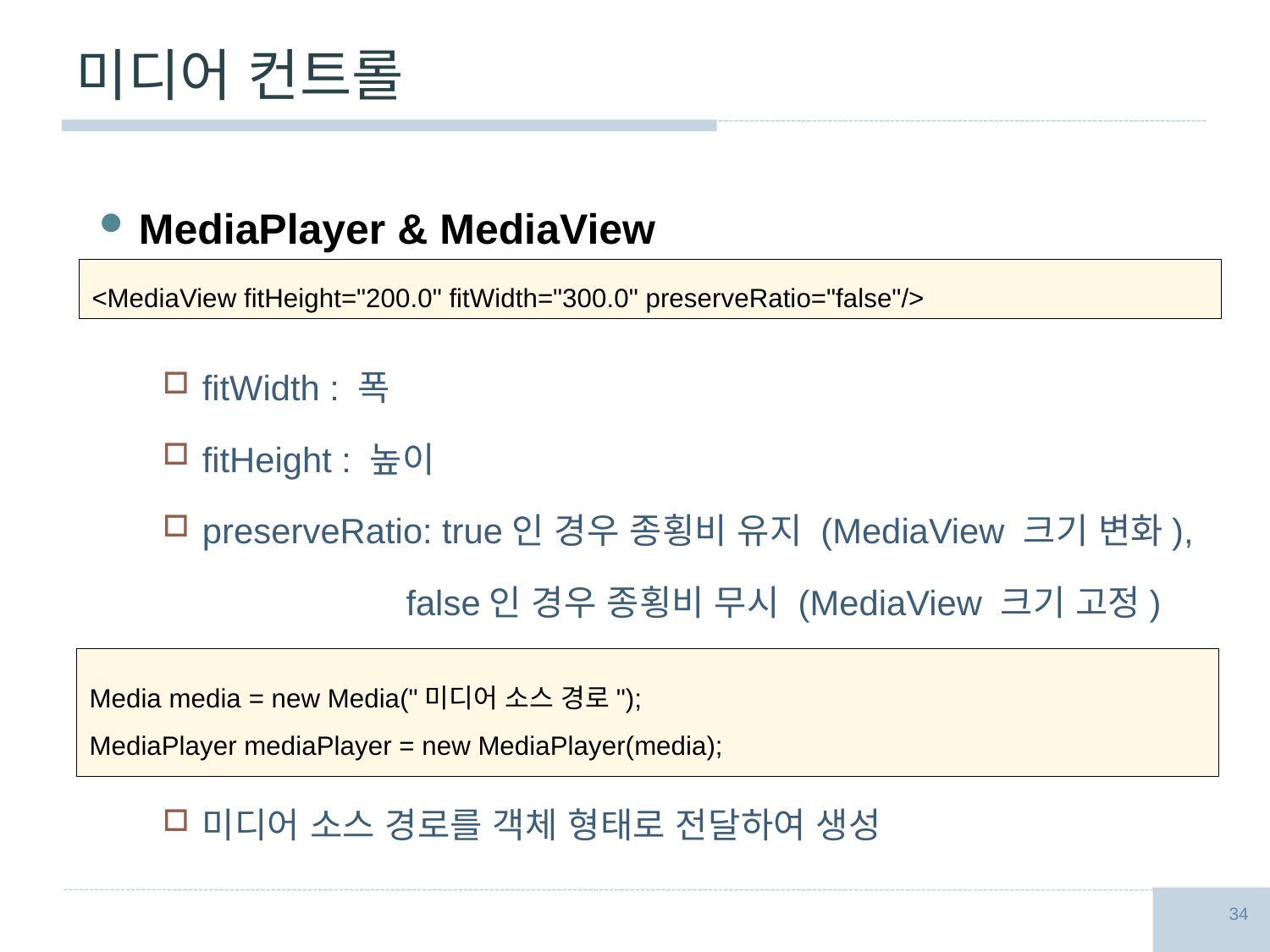

# 미디어 컨트롤
MediaPlayer & MediaView

fitWidth : 폭
fitHeight : 높이
preserveRatio: true인 경우 종횡비 유지 (MediaView 크기 변화),
                         false인 경우 종횡비 무시 (MediaView 크기 고정)

미디어 소스 경로를 객체 형태로 전달하여 생성

<MediaView fitHeight="200.0" fitWidth="300.0" preserveRatio="false"/>
Media media = new Media("미디어 소스 경로");
MediaPlayer mediaPlayer = new MediaPlayer(media);